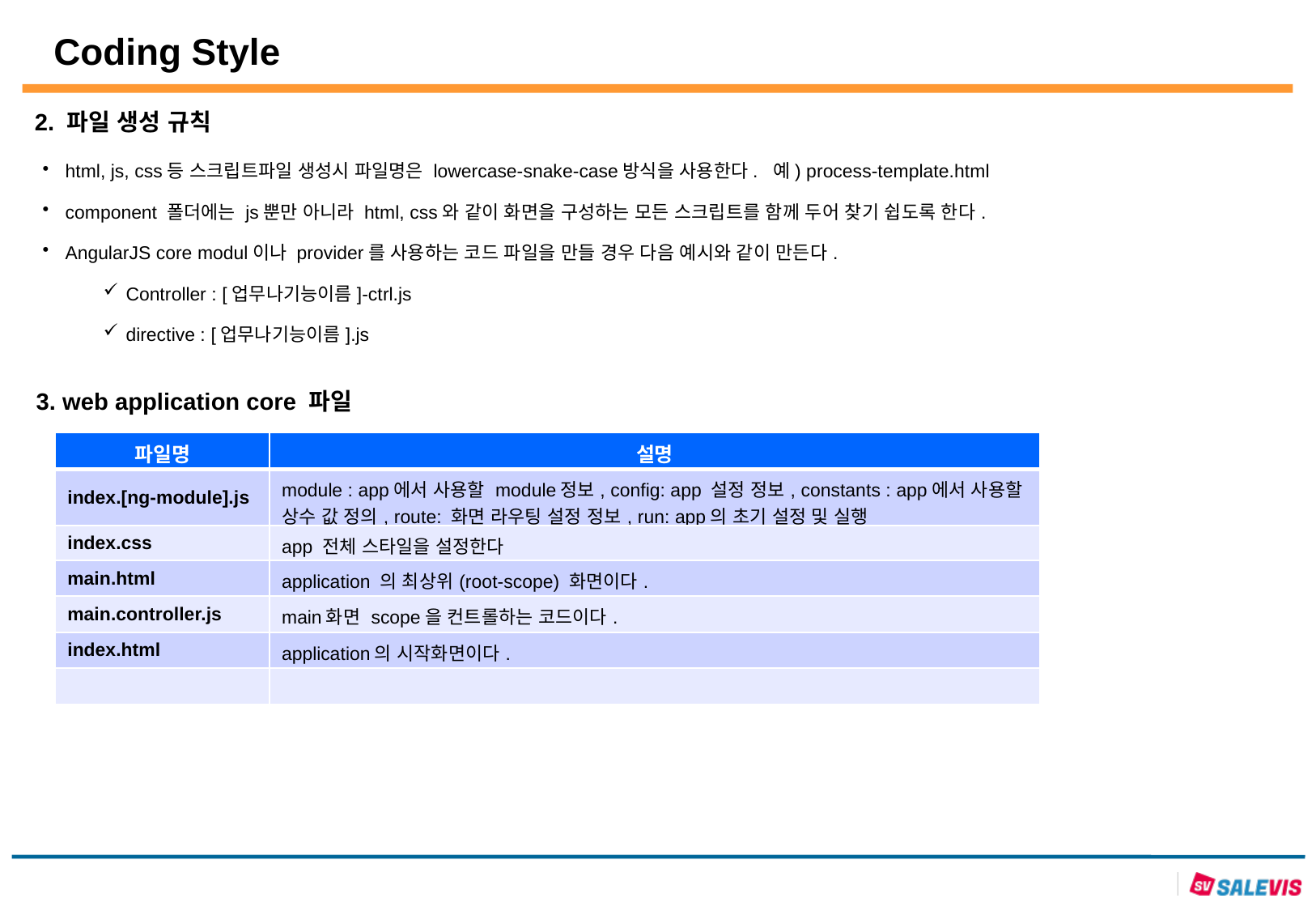

# Coding Style
2. 파일 생성 규칙
html, js, css등 스크립트파일 생성시 파일명은 lowercase-snake-case방식을 사용한다.  예) process-template.html
component 폴더에는 js뿐만 아니라 html, css와 같이 화면을 구성하는 모든 스크립트를 함께 두어 찾기 쉽도록 한다.
AngularJS core modul이나 provider를 사용하는 코드 파일을 만들 경우 다음 예시와 같이 만든다.
Controller : [업무나기능이름]-ctrl.js
directive : [업무나기능이름].js
3. web application core 파일
| 파일명 | 설명 |
| --- | --- |
| index.[ng-module].js | module : app에서 사용할 module정보, config: app 설정 정보, constants : app에서 사용할 상수 값 정의, route: 화면 라우팅 설정 정보, run: app의 초기 설정 및 실행 |
| index.css | app 전체 스타일을 설정한다 |
| main.html | application 의 최상위(root-scope) 화면이다. |
| main.controller.js | main화면 scope을 컨트롤하는 코드이다. |
| index.html | application의 시작화면이다. |
|  |  |